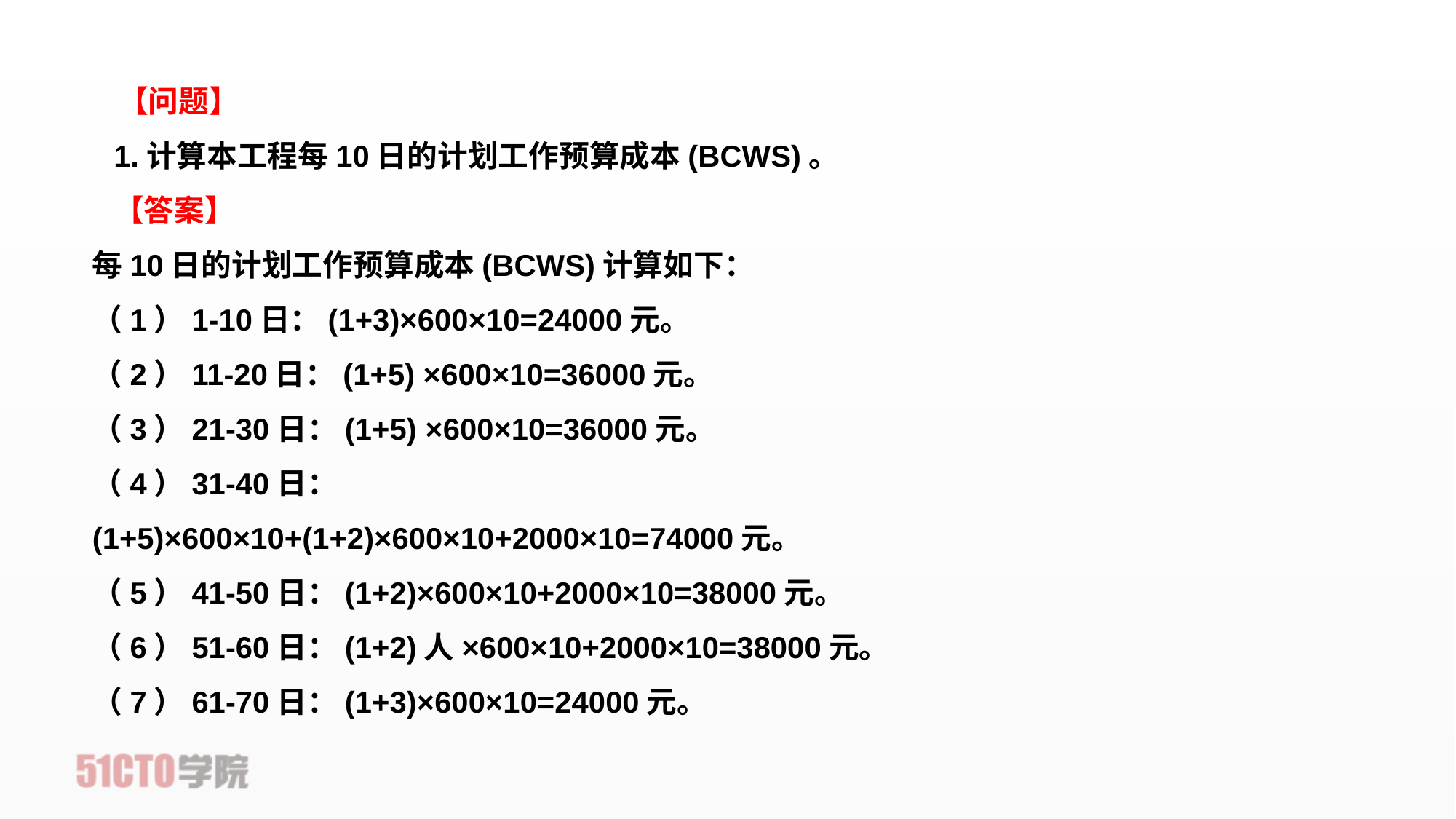

【问题】
1.计算本工程每10日的计划工作预算成本(BCWS)。
【答案】
每10日的计划工作预算成本(BCWS)计算如下：
（1）1-10日：(1+3)×600×10=24000元。
（2）11-20日：(1+5) ×600×10=36000元。
（3）21-30日：(1+5) ×600×10=36000元。
（4）31-40日：(1+5)×600×10+(1+2)×600×10+2000×10=74000元。
（5）41-50日：(1+2)×600×10+2000×10=38000元。
（6）51-60日：(1+2)人×600×10+2000×10=38000元。
（7）61-70日：(1+3)×600×10=24000元。